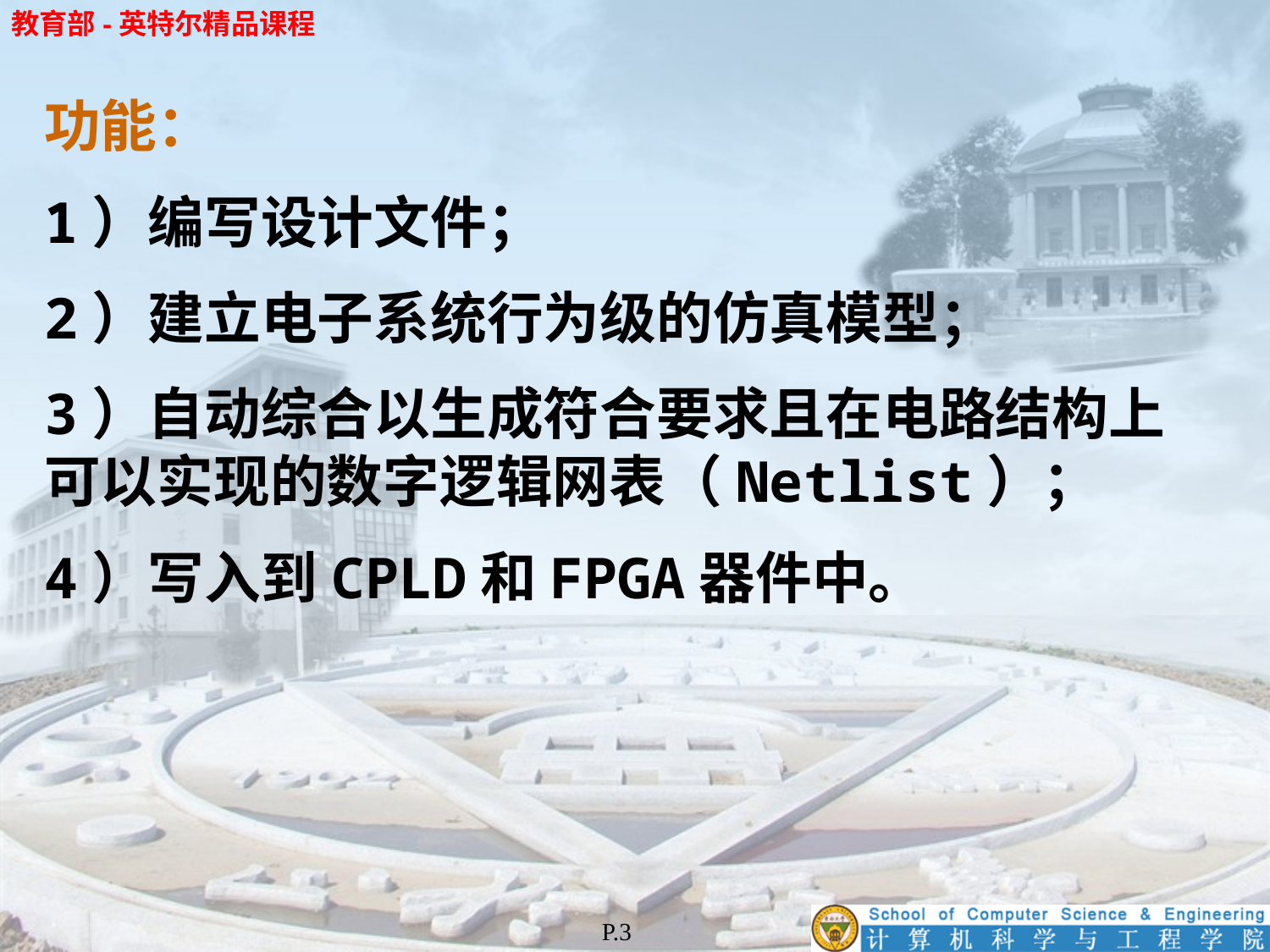

功能：
1）编写设计文件；
2）建立电子系统行为级的仿真模型；
3）自动综合以生成符合要求且在电路结构上可以实现的数字逻辑网表（Netlist）；
4）写入到CPLD和FPGA器件中。
P.3